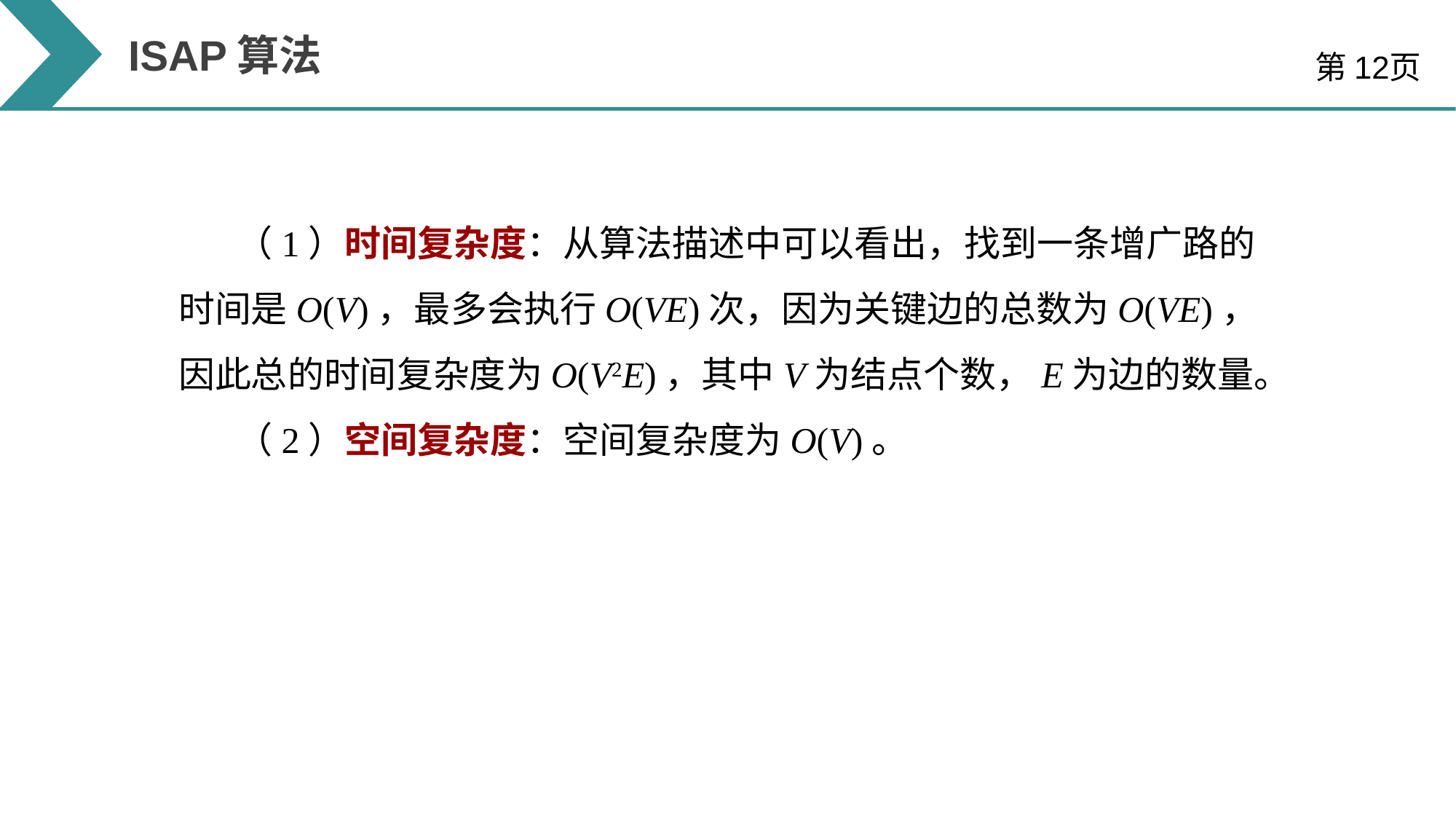

ISAP算法
第12页
（1）时间复杂度：从算法描述中可以看出，找到一条增广路的时间是O(V)，最多会执行O(VE)次，因为关键边的总数为O(VE)，因此总的时间复杂度为O(V2E)，其中V为结点个数，E为边的数量。
（2）空间复杂度：空间复杂度为O(V)。